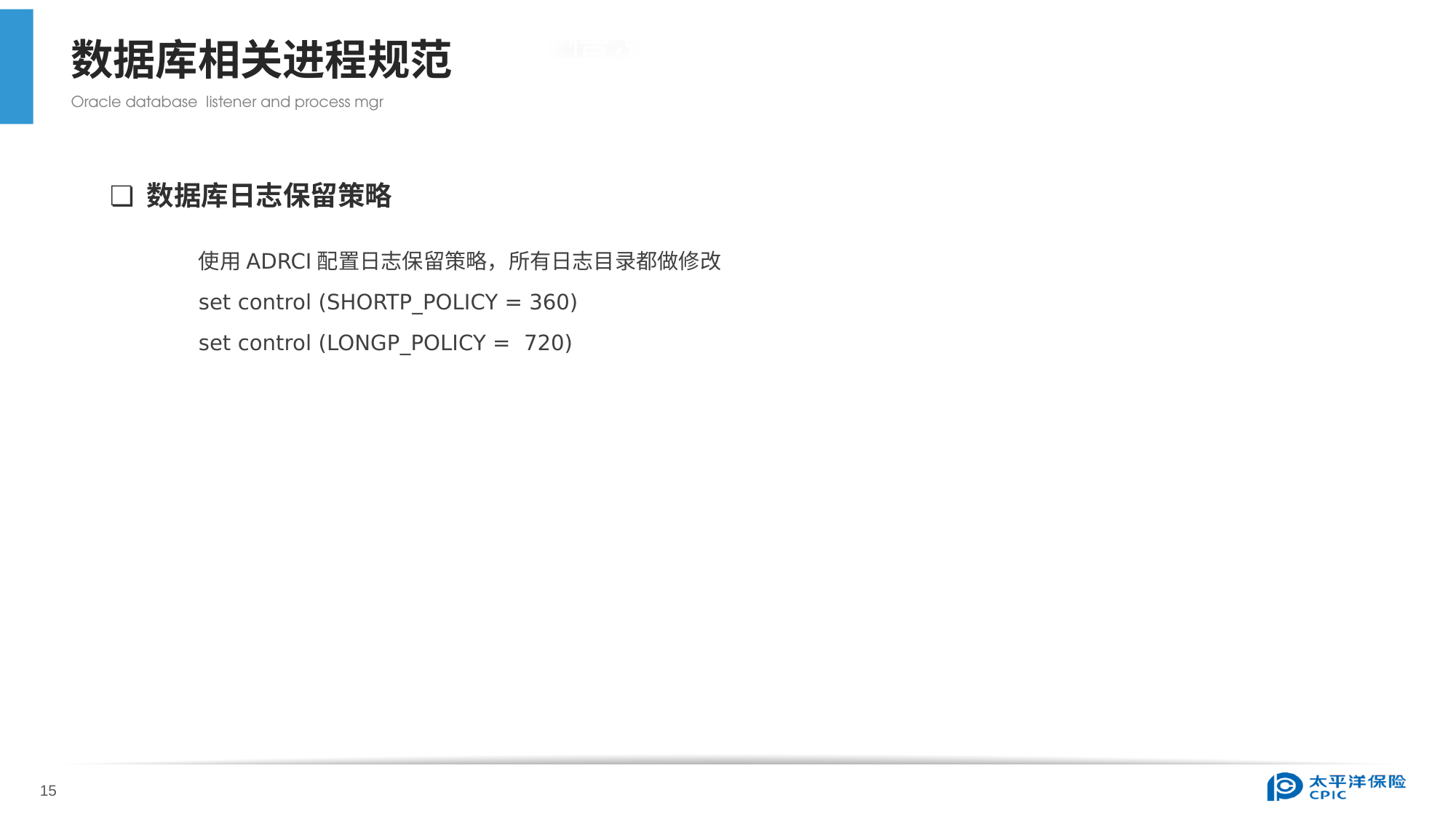

数据库相关进程规范
Oracle database  listener and process mgr
情况
❏ 数据库日志保留策略
使用ADRCI配置日志保留策略，所有日志目录都做修改
set control (SHORTP_POLICY = 360)
set control (LONGP_POLICY =  720)